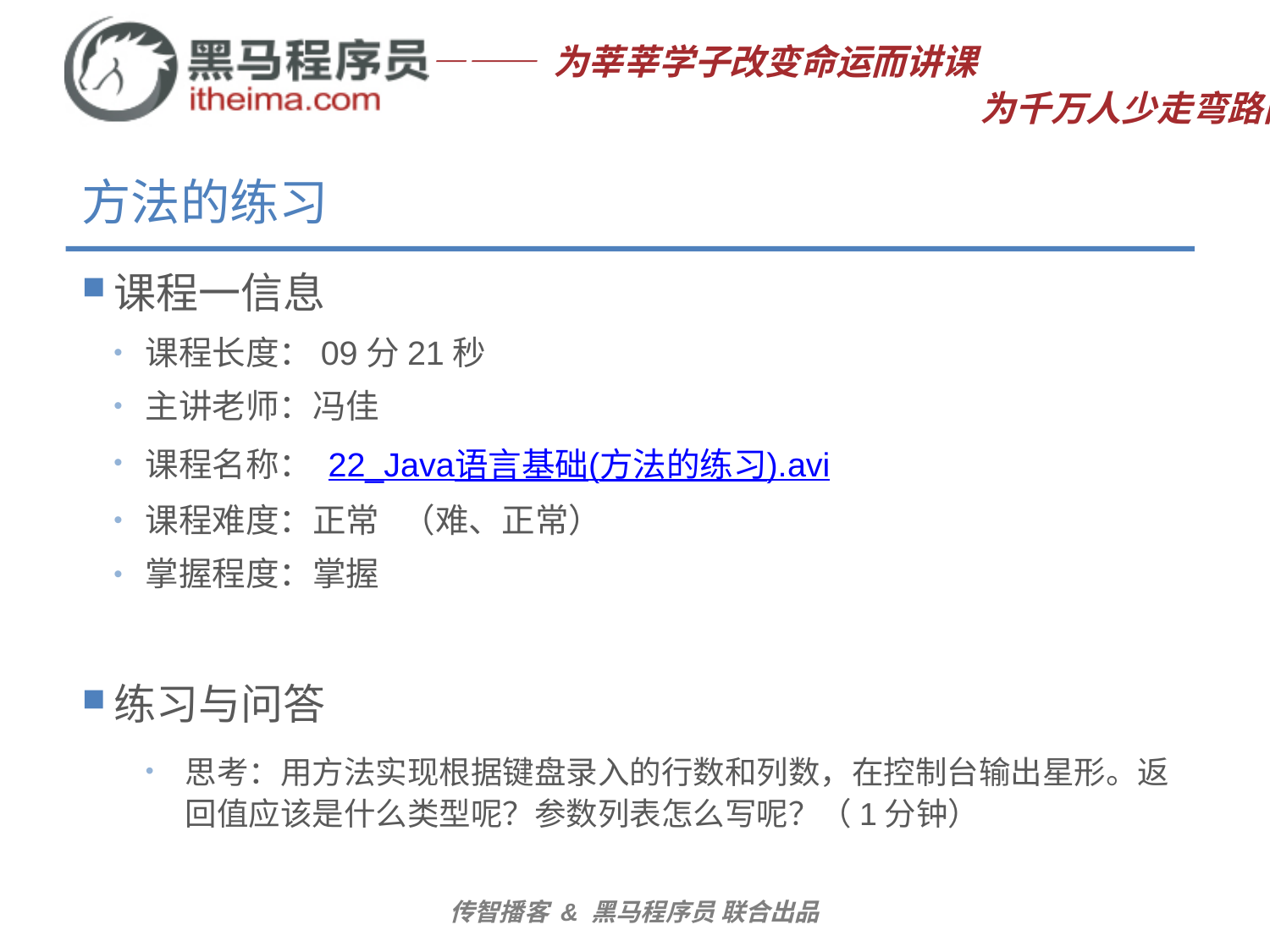

# 方法的练习
课程一信息
课程长度：09分21秒
主讲老师：冯佳
课程名称： 22_Java语言基础(方法的练习).avi
课程难度：正常   （难、正常）
掌握程度：掌握

练习与问答
思考：用方法实现根据键盘录入的行数和列数，在控制台输出星形。返回值应该是什么类型呢？参数列表怎么写呢？（1分钟）